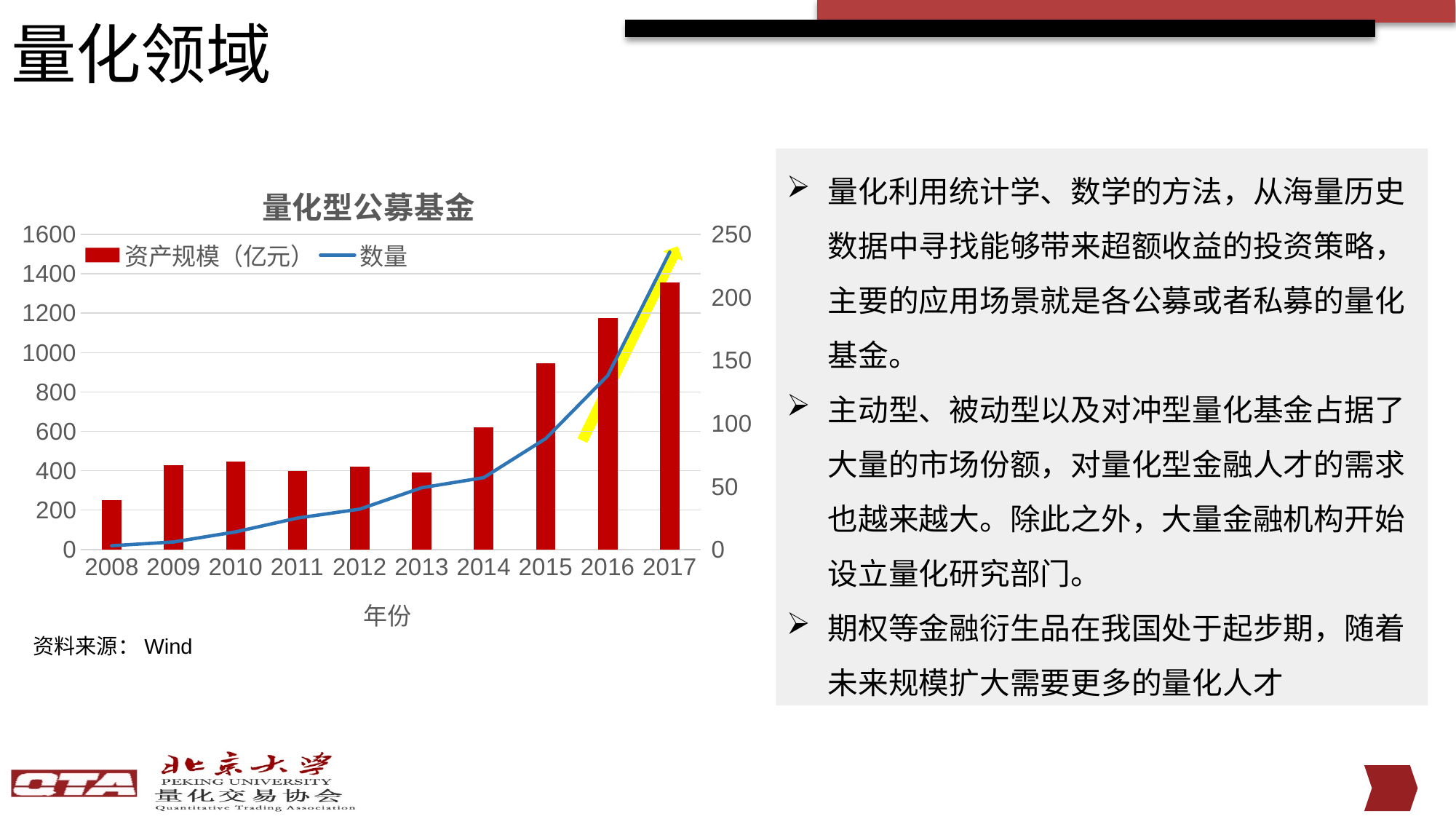

量化领域

### Chart: 量化型公募基金

| Category |  |  |
|---|---|---|
| 2008 | 252.37166667 | 3.0 |
| 2009 | 429.8610124099995 | 6.0 |
| 2010 | 445.37488753 | 14.0 |
| 2011 | 398.7267726399999 | 25.0 |
| 2012 | 422.4517908899999 | 32.0 |
| 2013 | 391.8945727600002 | 49.0 |
| 2014 | 620.98337878 | 57.0 |
| 2015 | 944.8386874400001 | 88.0 |
| 2016 | 1174.38122152 | 138.0 |
| 2017 | 1356.911316839999 | 236.0 |
资料来源：Wind
量化利用统计学、数学的方法，从海量历史数据中寻找能够带来超额收益的投资策略，主要的应用场景就是各公募或者私募的量化基金。
主动型、被动型以及对冲型量化基金占据了大量的市场份额，对量化型金融人才的需求也越来越大。除此之外，大量金融机构开始设立量化研究部门。
期权等金融衍生品在我国处于起步期，随着未来规模扩大需要更多的量化人才

5